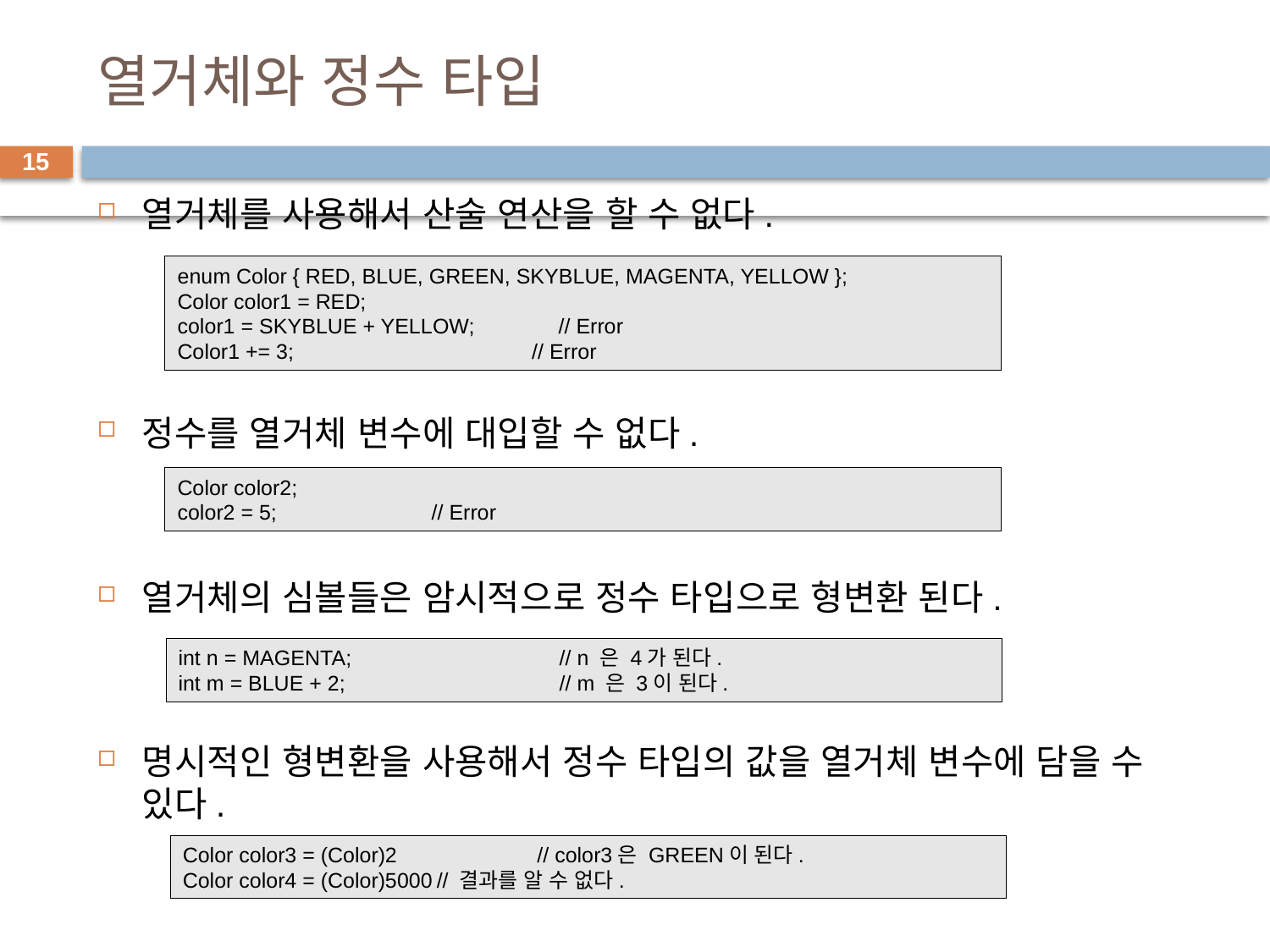

# 열거체와 정수 타입
15
열거체를 사용해서 산술 연산을 할 수 없다.

정수를 열거체 변수에 대입할 수 없다.

열거체의 심볼들은 암시적으로 정수 타입으로 형변환 된다.

명시적인 형변환을 사용해서 정수 타입의 값을 열거체 변수에 담을 수 있다.

enum Color { RED, BLUE, GREEN, SKYBLUE, MAGENTA, YELLOW };
Color color1 = RED;
color1 = SKYBLUE + YELLOW;	// Error
Color1 += 3;		                 // Error
Color color2;
color2 = 5;		// Error
int n = MAGENTA;		// n 은 4가 된다.
int m = BLUE + 2;		// m 은 3이 된다.
Color color3 = (Color)2	                 // color3은 GREEN이 된다.
Color color4 = (Color)5000	// 결과를 알 수 없다.